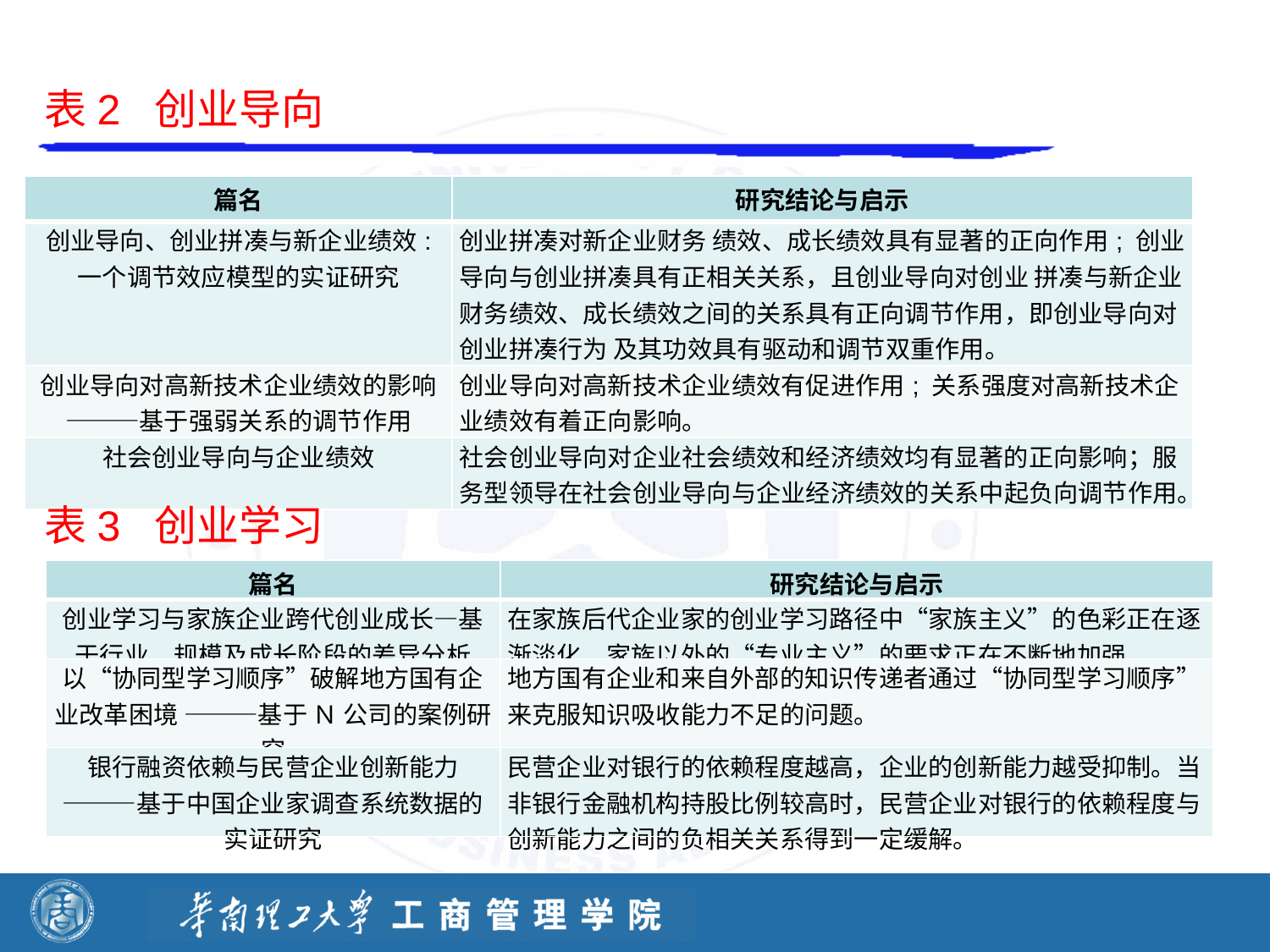

表2  创业导向
| 篇名 | 研究结论与启示 |
| --- | --- |
| 创业导向、创业拼凑与新企业绩效: 一个调节效应模型的实证研究 | 创业拼凑对新企业财务 绩效、成长绩效具有显著的正向作用; 创业导向与创业拼凑具有正相关关系，且创业导向对创业 拼凑与新企业财务绩效、成长绩效之间的关系具有正向调节作用，即创业导向对创业拼凑行为 及其功效具有驱动和调节双重作用。 |
| 创业导向对高新技术企业绩效的影响 ———基于强弱关系的调节作用 | 创业导向对高新技术企业绩效有促进作用; 关系强度对高新技术企业绩效有着正向影响。 |
| 社会创业导向与企业绩效 | 社会创业导向对企业社会绩效和经济绩效均有显著的正向影响；服务型领导在社会创业导向与企业经济绩效的关系中起负向调节作用。 |
表3  创业学习
| 篇名 | 研究结论与启示 |
| --- | --- |
| 创业学习与家族企业跨代创业成长—基于行业、规模及成长阶段的差异分析 | 在家族后代企业家的创业学习路径中“家族主义”的色彩正在逐渐淡化，家族以外的“专业主义”的要求正在不断地加强。。 |
| 以“协同型学习顺序”破解地方国有企业改革困境 ———基于 Ｎ 公司的案例研究 | 地方国有企业和来自外部的知识传递者通过“协同型学习顺序”来克服知识吸收能力不足的问题。 |
| 银行融资依赖与民营企业创新能力 ———基于中国企业家调查系统数据的实证研究 | 民营企业对银行的依赖程度越高，企业的创新能力越受抑制。当非银行金融机构持股比例较高时，民营企业对银行的依赖程度与创新能力之间的负相关关系得到一定缓解。 |